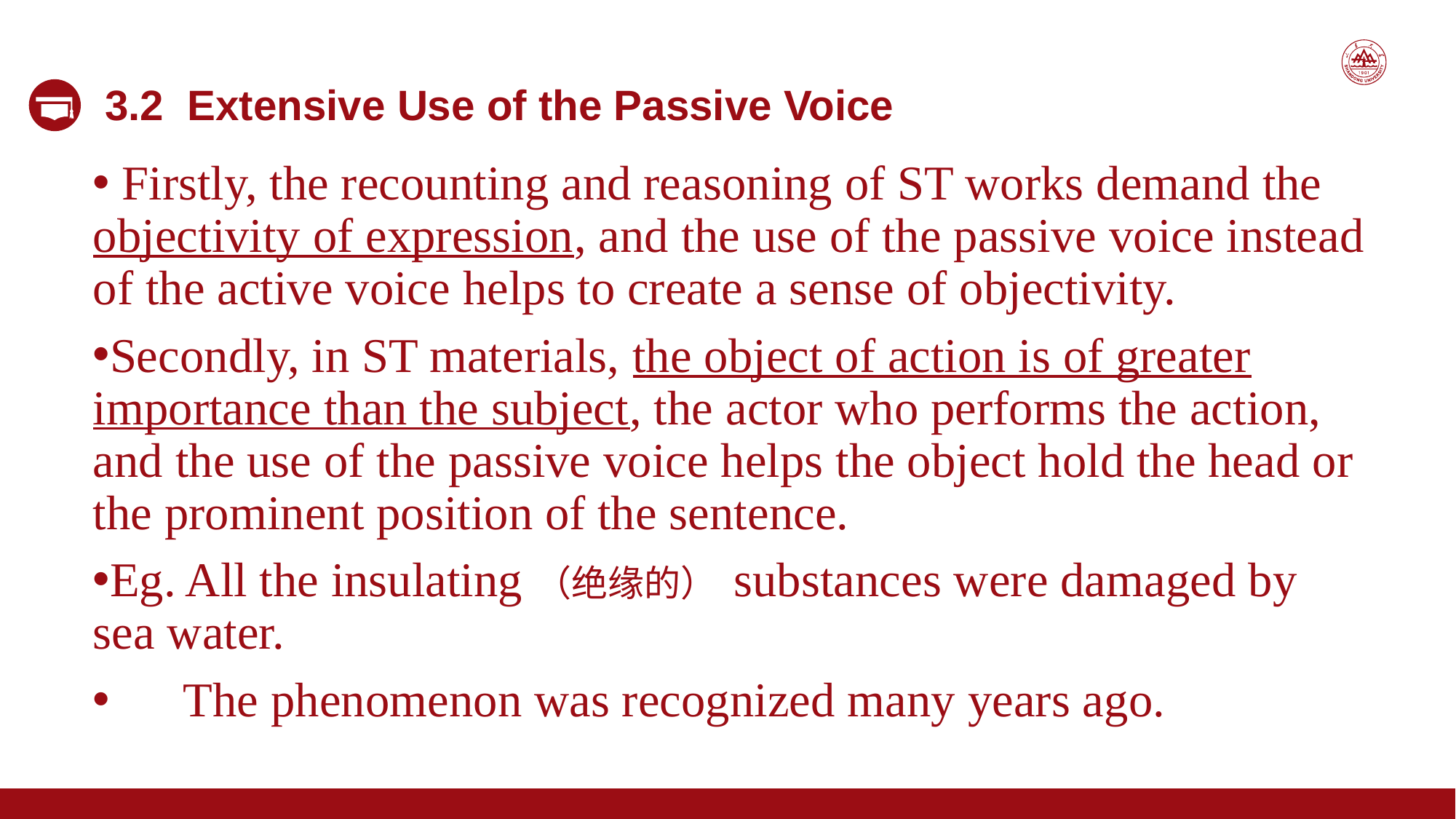

3.2  Extensive Use of the Passive Voice
 Firstly, the recounting and reasoning of ST works demand the objectivity of expression, and the use of the passive voice instead of the active voice helps to create a sense of objectivity.
Secondly, in ST materials, the object of action is of greater importance than the subject, the actor who performs the action, and the use of the passive voice helps the object hold the head or the prominent position of the sentence.
Eg. All the insulating（绝缘的） substances were damaged by sea water.
      The phenomenon was recognized many years ago.